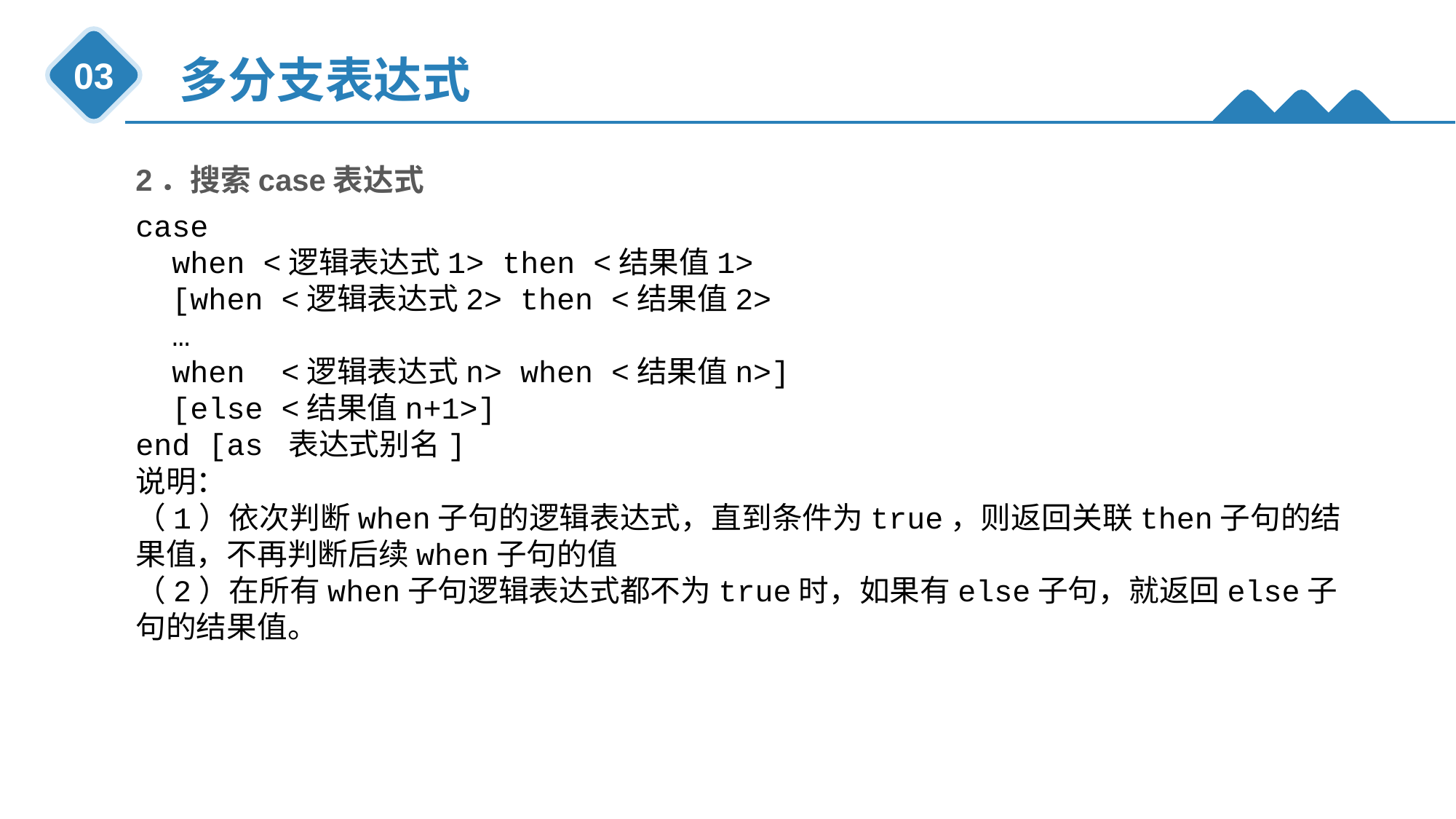

多分支表达式
03

2．搜索case表达式
case
  when <逻辑表达式1> then <结果值1>
  [when <逻辑表达式2> then <结果值2>
  …
  when  <逻辑表达式n> when <结果值n>]
  [else <结果值n+1>]
end [as 表达式别名]
说明：
（1）依次判断when子句的逻辑表达式，直到条件为true，则返回关联then子句的结果值，不再判断后续when子句的值
（2）在所有when子句逻辑表达式都不为true时，如果有else子句，就返回else子句的结果值。